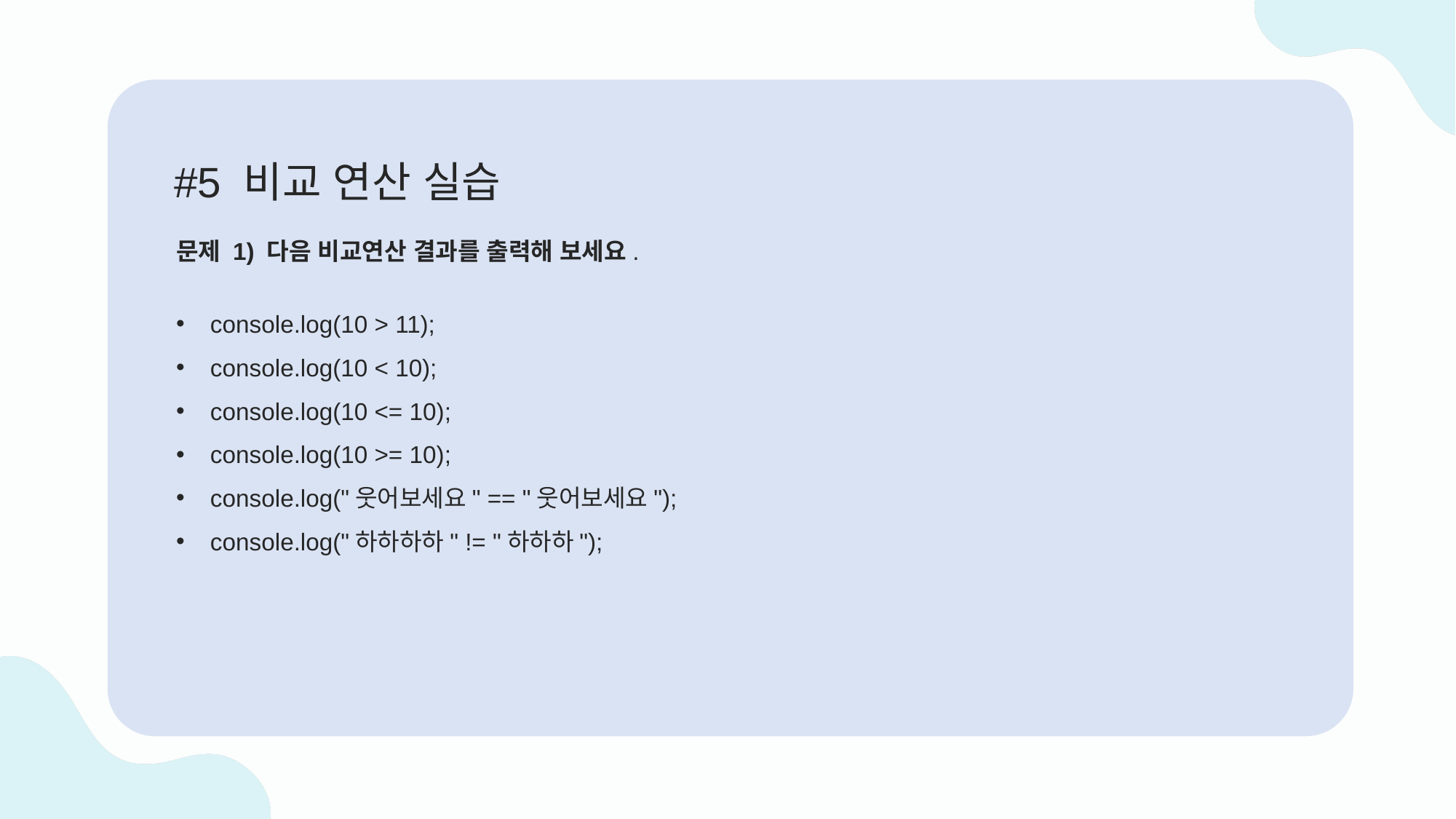

#5 비교 연산 실습
문제 1) 다음 비교연산 결과를 출력해 보세요.

console.log(10 > 11);
console.log(10 < 10);
console.log(10 <= 10);
console.log(10 >= 10);
console.log("웃어보세요" == "웃어보세요");
console.log("하하하하" != "하하하");